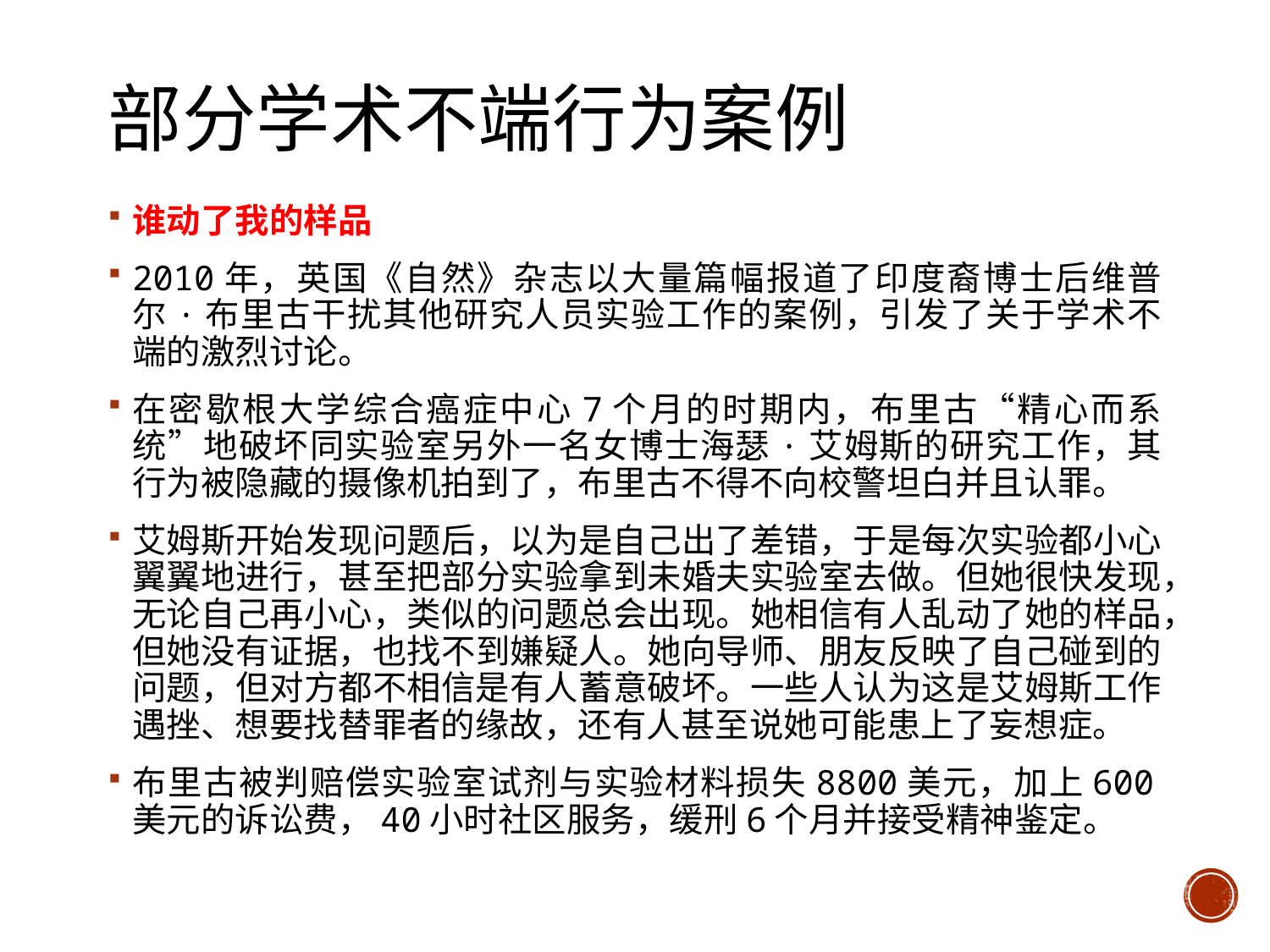

# 部分学术不端行为案例
谁动了我的样品
2010年，英国《自然》杂志以大量篇幅报道了印度裔博士后维普尔·布里古干扰其他研究人员实验工作的案例，引发了关于学术不端的激烈讨论。
在密歇根大学综合癌症中心7个月的时期内，布里古“精心而系统”地破坏同实验室另外一名女博士海瑟·艾姆斯的研究工作，其行为被隐藏的摄像机拍到了，布里古不得不向校警坦白并且认罪。
艾姆斯开始发现问题后，以为是自己出了差错，于是每次实验都小心翼翼地进行，甚至把部分实验拿到未婚夫实验室去做。但她很快发现，无论自己再小心，类似的问题总会出现。她相信有人乱动了她的样品，但她没有证据，也找不到嫌疑人。她向导师、朋友反映了自己碰到的问题，但对方都不相信是有人蓄意破坏。一些人认为这是艾姆斯工作遇挫、想要找替罪者的缘故，还有人甚至说她可能患上了妄想症。
布里古被判赔偿实验室试剂与实验材料损失8800美元，加上600美元的诉讼费，40小时社区服务，缓刑6个月并接受精神鉴定。